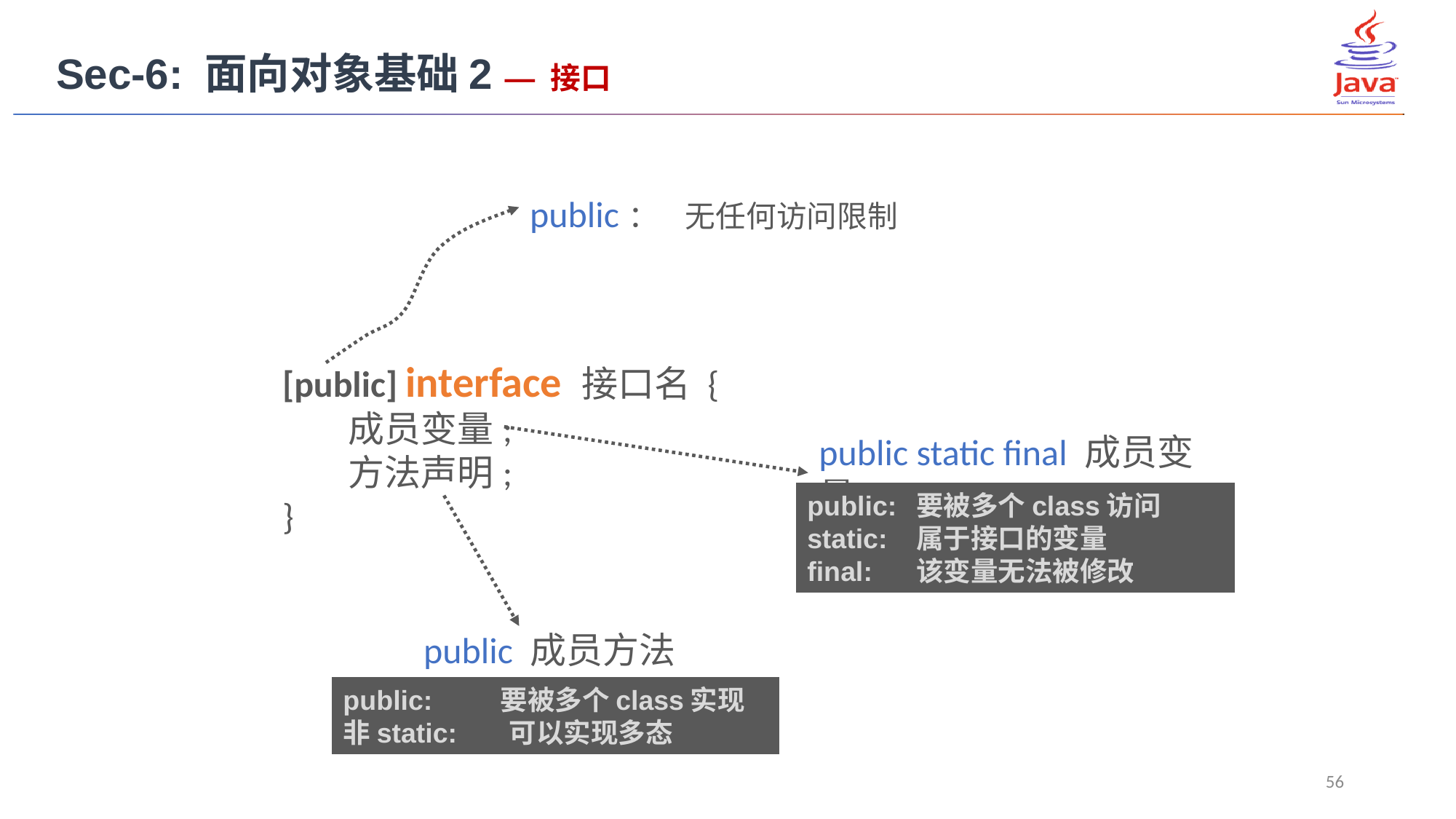

Sec-6: 面向对象基础2 — 接口
public：    无任何访问限制

 [public] interface 接口名 {
        成员变量;
        方法声明;
 }
public static final 成员变量
public:	要被多个class访问
static:	属于接口的变量
final:	该变量无法被修改
public 成员方法
public:        要被多个class实现
非static:      可以实现多态
56